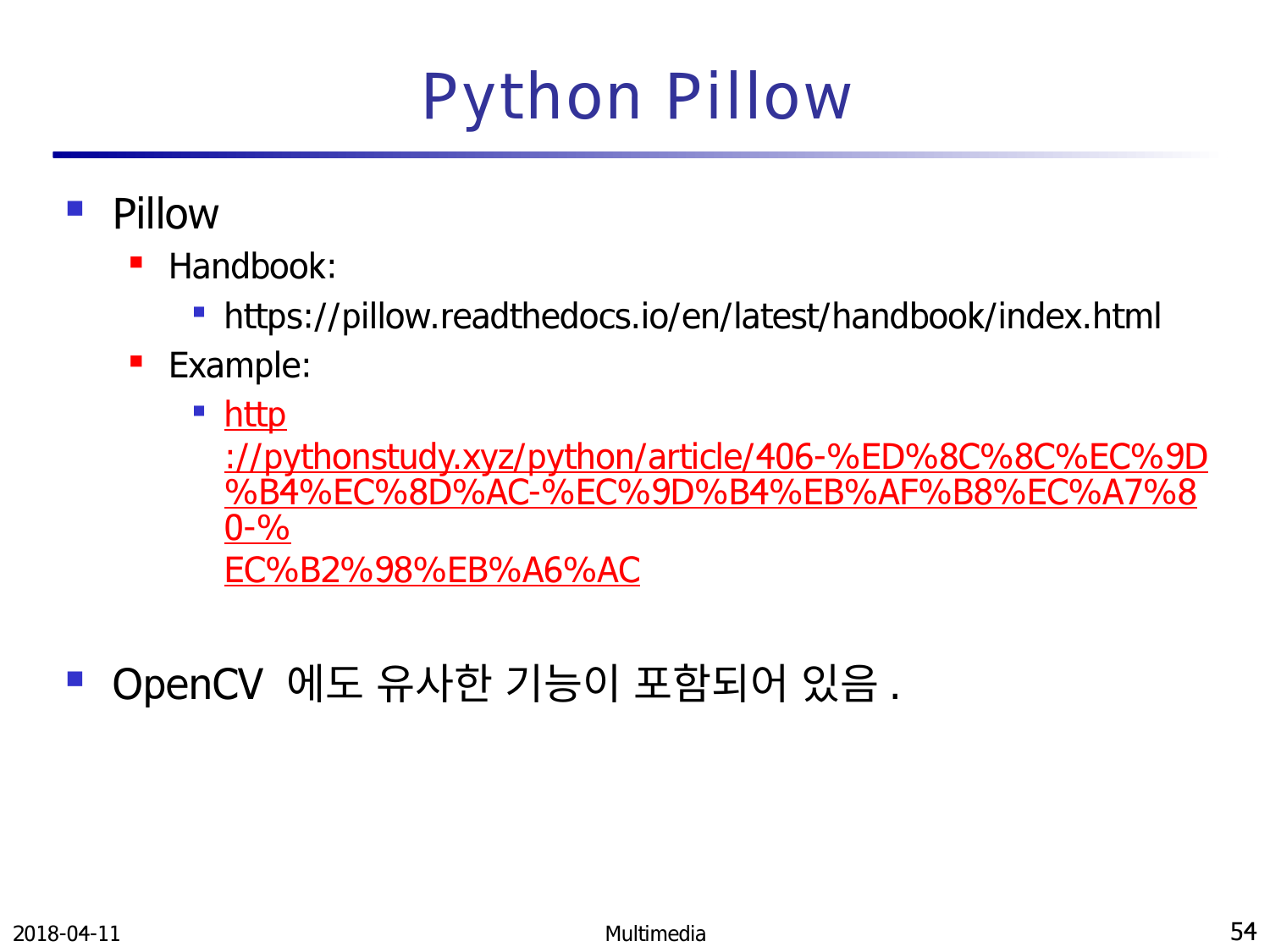

# Python Pillow
Pillow
Handbook:
https://pillow.readthedocs.io/en/latest/handbook/index.html
Example:
http://pythonstudy.xyz/python/article/406-%ED%8C%8C%EC%9D%B4%EC%8D%AC-%EC%9D%B4%EB%AF%B8%EC%A7%80-%EC%B2%98%EB%A6%AC

OpenCV 에도 유사한 기능이 포함되어 있음.
2018-04-11
Multimedia
54